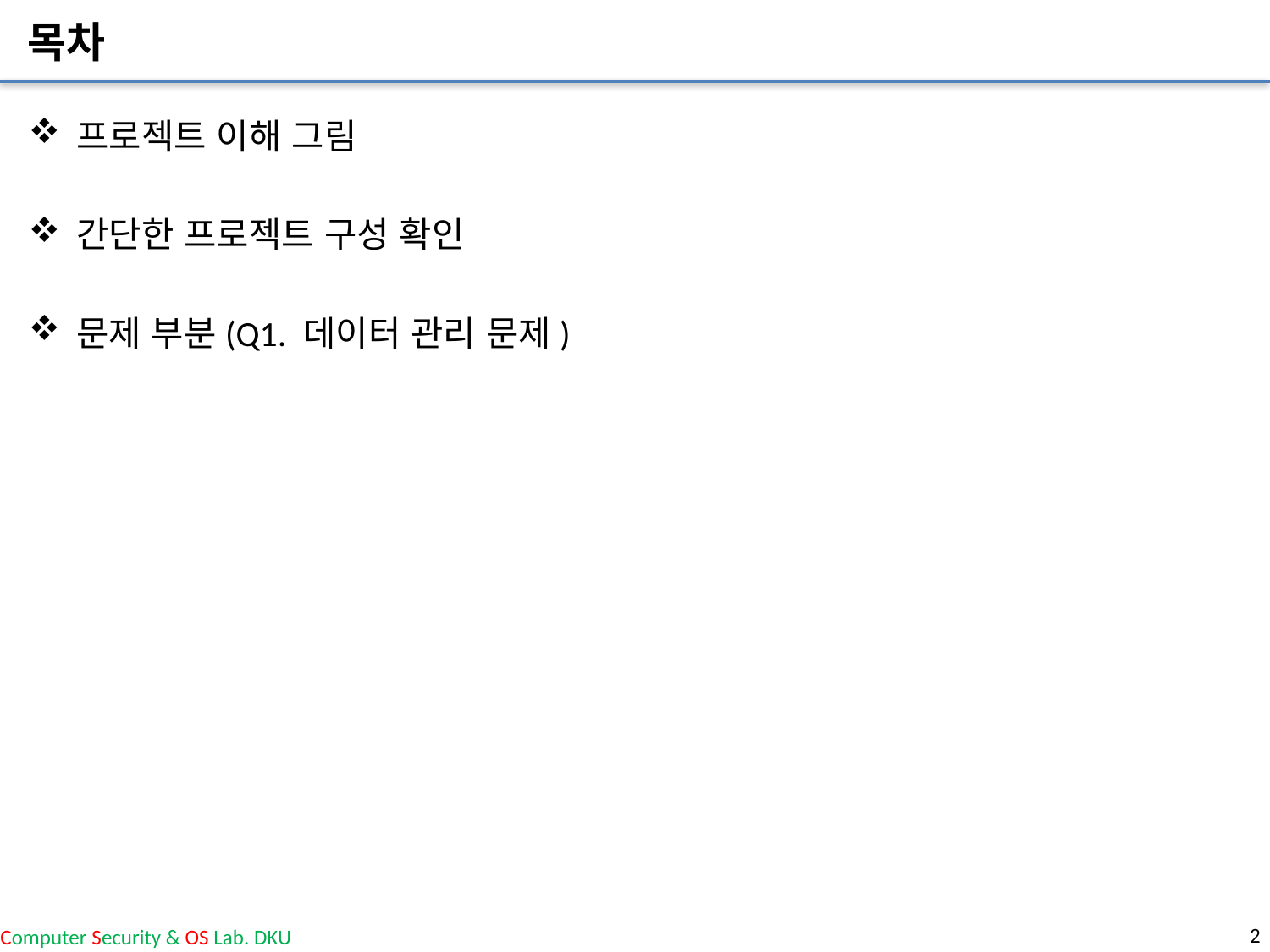

# 목차
프로젝트 이해 그림

간단한 프로젝트 구성 확인

문제 부분(Q1. 데이터 관리 문제)

2